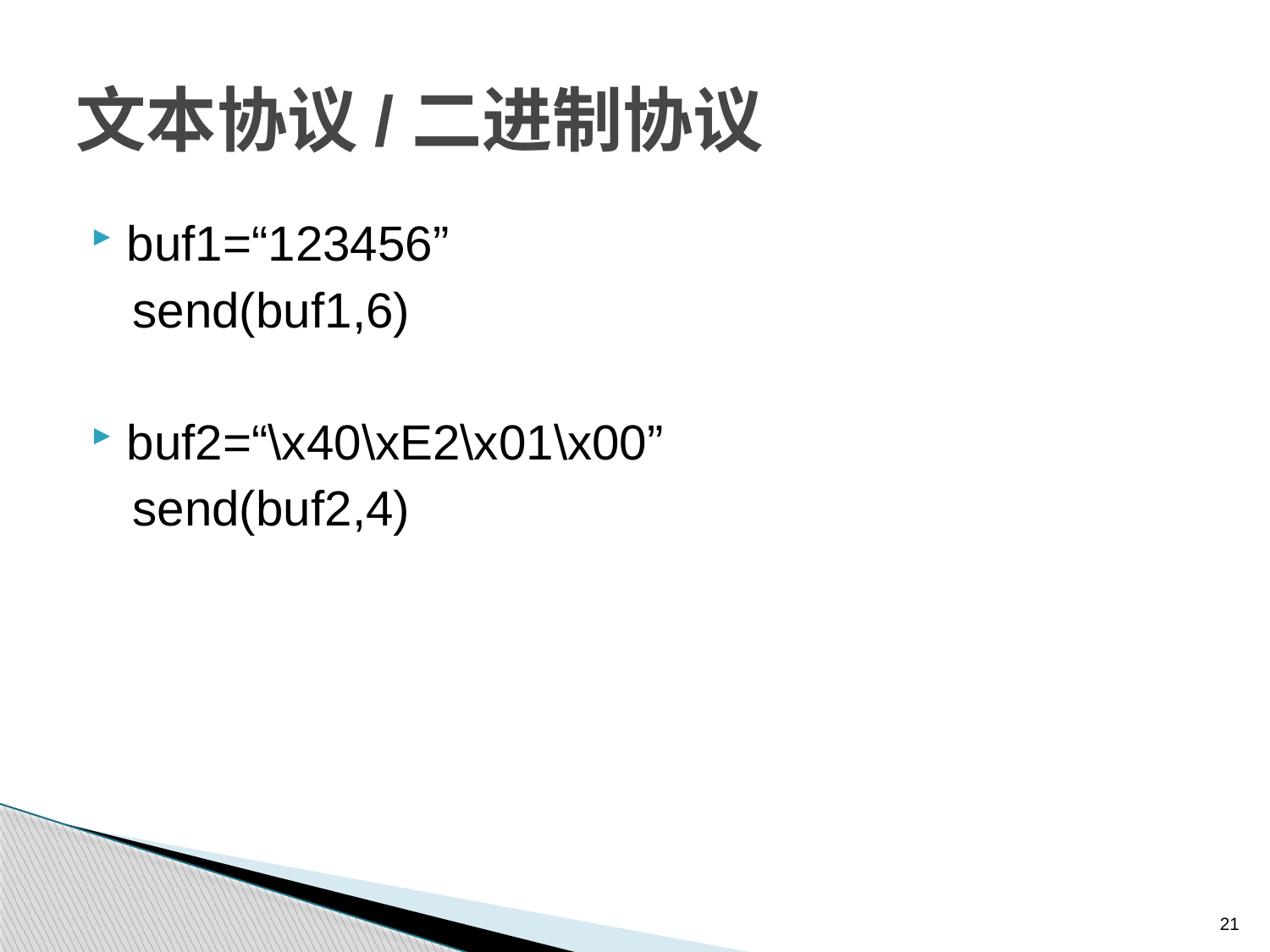

# 文本协议/二进制协议
buf1=“123456”
   send(buf1,6)

buf2=“\x40\xE2\x01\x00”
   send(buf2,4)

21